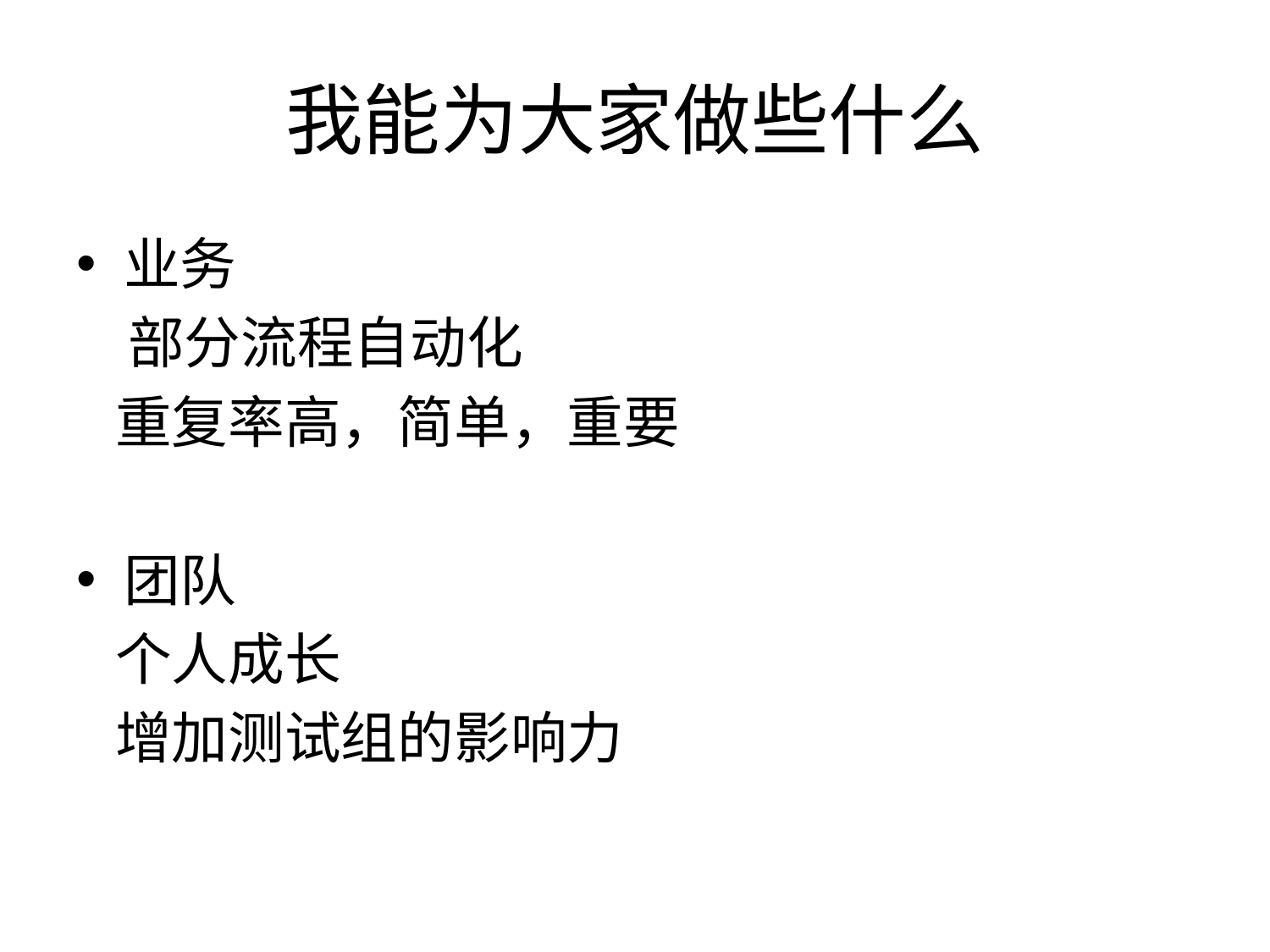

# 我能为大家做些什么
业务
   部分流程自动化
  重复率高，简单，重要

团队
  个人成长
  增加测试组的影响力